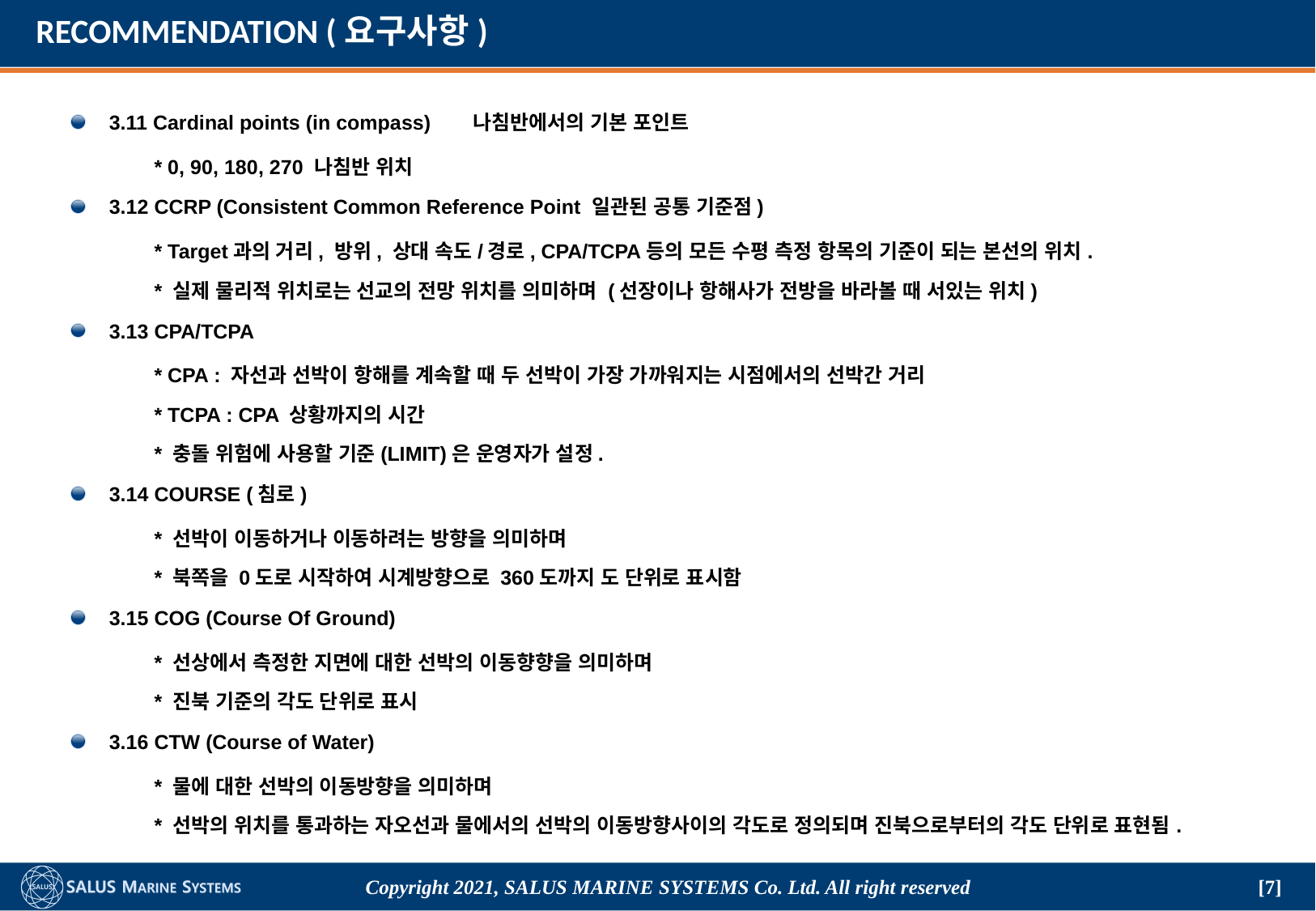

# RECOMMENDATION (요구사항)
3.11 Cardinal points (in compass)	나침반에서의 기본 포인트
	* 0, 90, 180, 270 나침반 위치
3.12 CCRP (Consistent Common Reference Point 일관된 공통 기준점)
	* Target과의 거리, 방위, 상대 속도/경로, CPA/TCPA등의 모든 수평 측정 항목의 기준이 되는 본선의 위치.
	* 실제 물리적 위치로는 선교의 전망 위치를 의미하며 (선장이나 항해사가 전방을 바라볼 때 서있는 위치)
3.13 CPA/TCPA
	* CPA : 자선과 선박이 항해를 계속할 때 두 선박이 가장 가까워지는 시점에서의 선박간 거리
	* TCPA : CPA 상황까지의 시간
	* 충돌 위험에 사용할 기준(LIMIT)은 운영자가 설정.
3.14 COURSE (침로)
	* 선박이 이동하거나 이동하려는 방향을 의미하며
	* 북쪽을 0도로 시작하여 시계방향으로 360도까지 도 단위로 표시함
3.15 COG (Course Of Ground)
	* 선상에서 측정한 지면에 대한 선박의 이동향향을 의미하며
	* 진북 기준의 각도 단위로 표시
3.16 CTW (Course of Water)
	* 물에 대한 선박의 이동방향을 의미하며
	* 선박의 위치를 통과하는 자오선과 물에서의 선박의 이동방향사이의 각도로 정의되며 진북으로부터의 각도 단위로 표현됨.
Copyright 2021, SALUS Marine Systems Co. Ltd. All right reserved
[7]